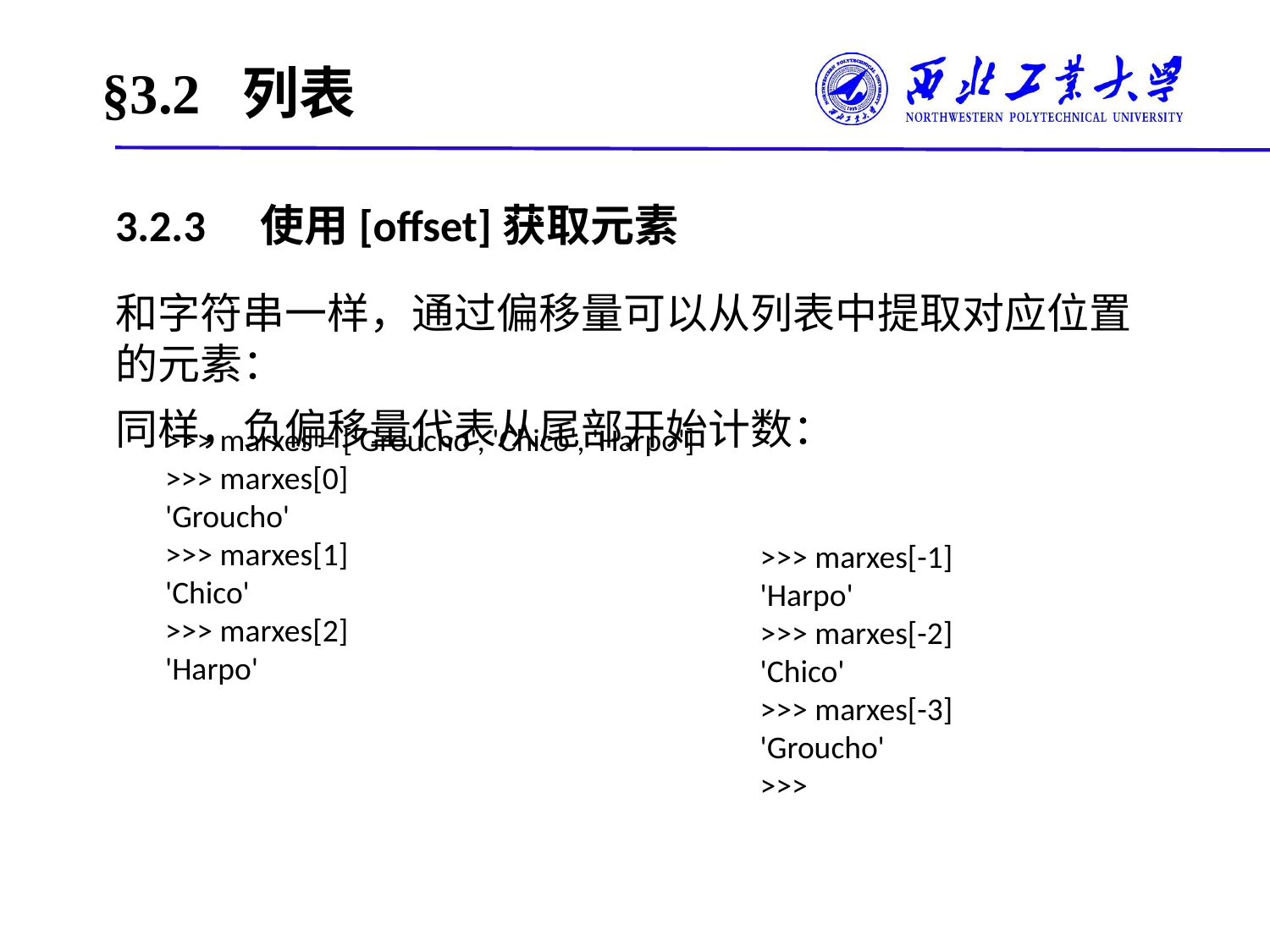

# §3.2  列表
3.2.3　使用[offset]获取元素

和字符串一样，通过偏移量可以从列表中提取对应位置的元素：
同样，负偏移量代表从尾部开始计数：
>>> marxes = ['Groucho', 'Chico', 'Harpo']
>>> marxes[0]
'Groucho'
>>> marxes[1]
'Chico'
>>> marxes[2]
'Harpo'
>>> marxes[-1]
'Harpo'
>>> marxes[-2]
'Chico'
>>> marxes[-3]
'Groucho'
>>>